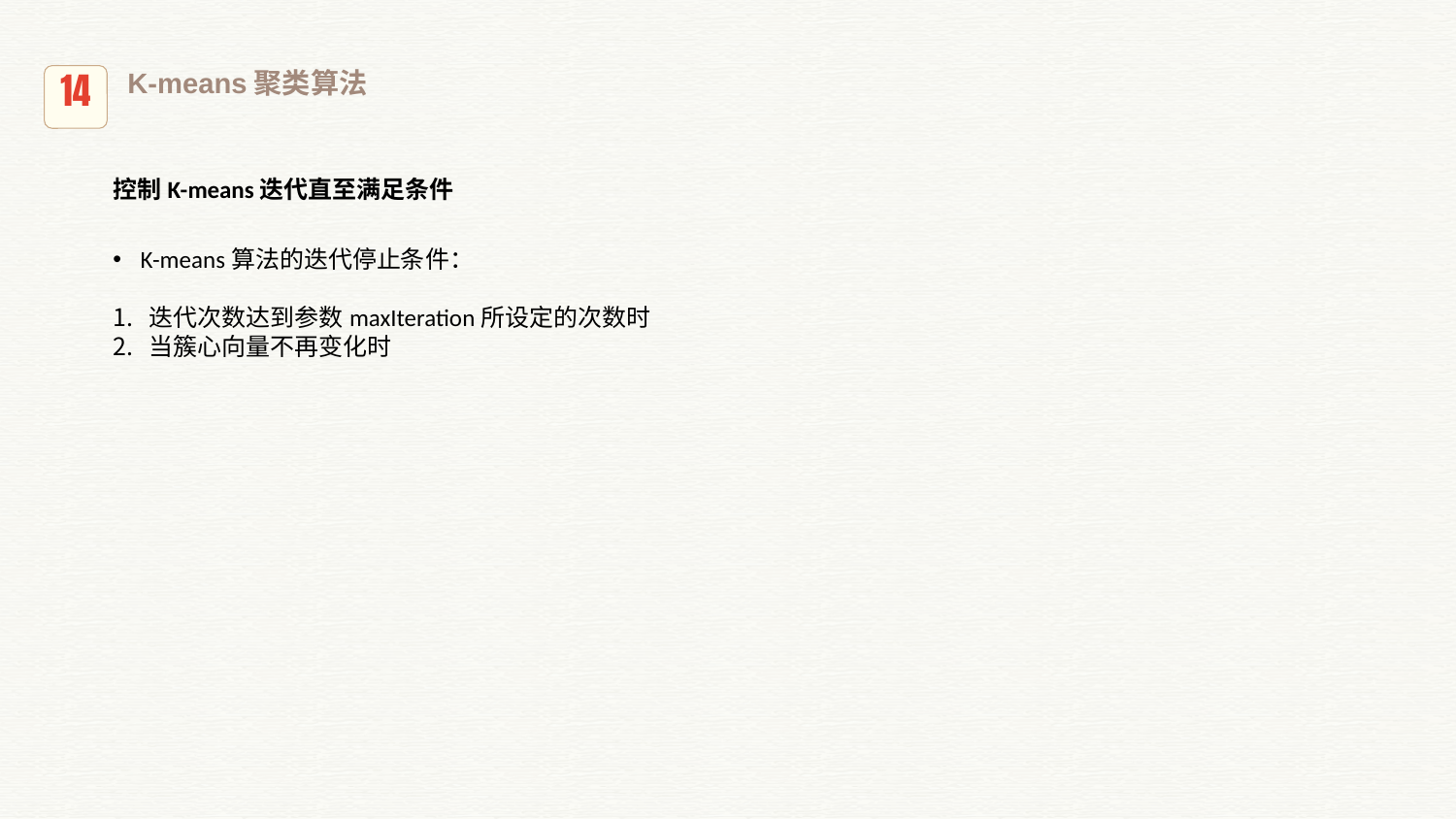

K-means聚类算法

控制K-means迭代直至满足条件

K-means算法的迭代停止条件：

迭代次数达到参数maxIteration所设定的次数时
当簇心向量不再变化时